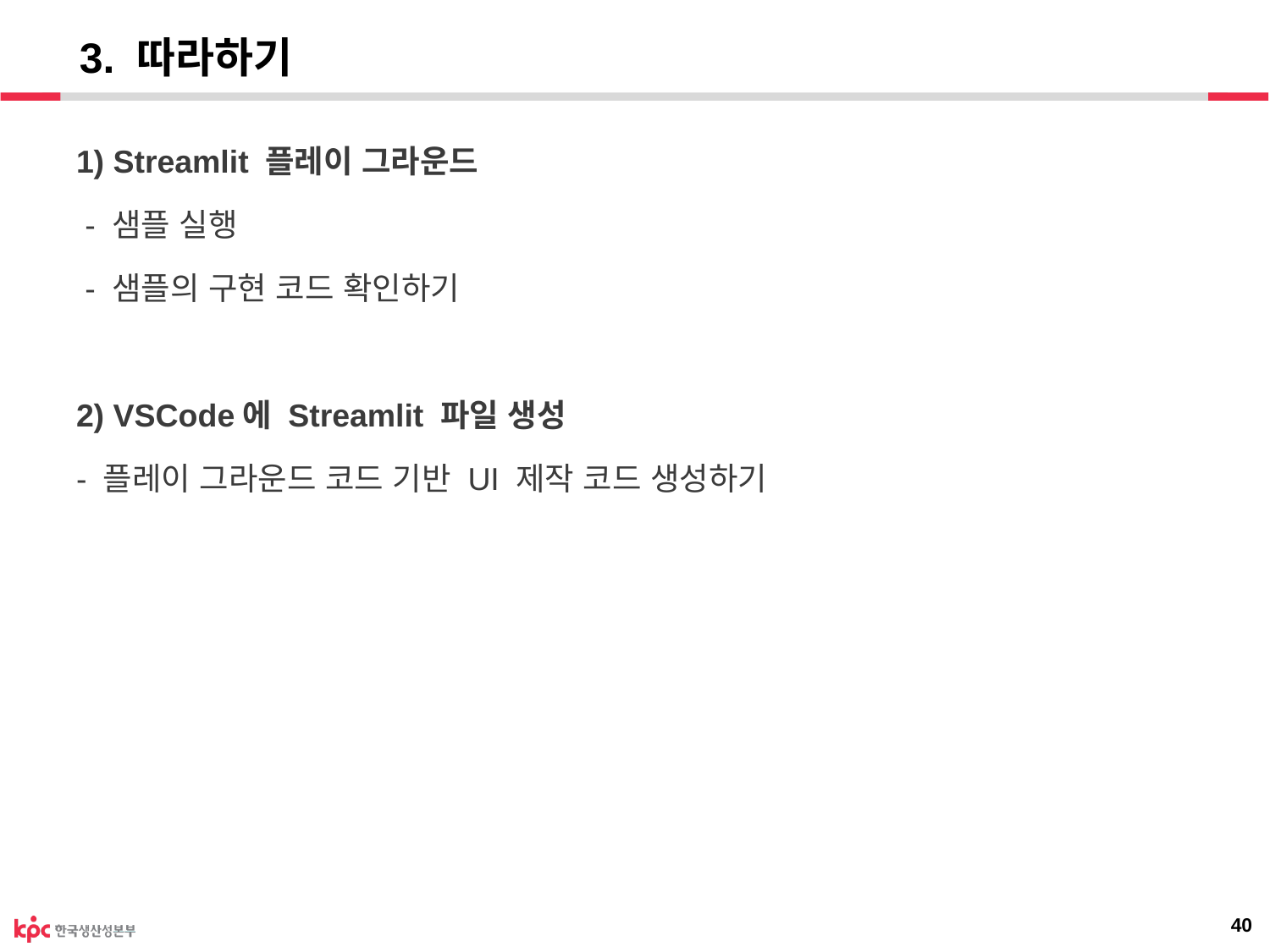

# 3. 따라하기
1) Streamlit 플레이 그라운드
 - 샘플 실행
 - 샘플의 구현 코드 확인하기

2) VSCode에 Streamlit 파일 생성
- 플레이 그라운드 코드 기반 UI 제작 코드 생성하기